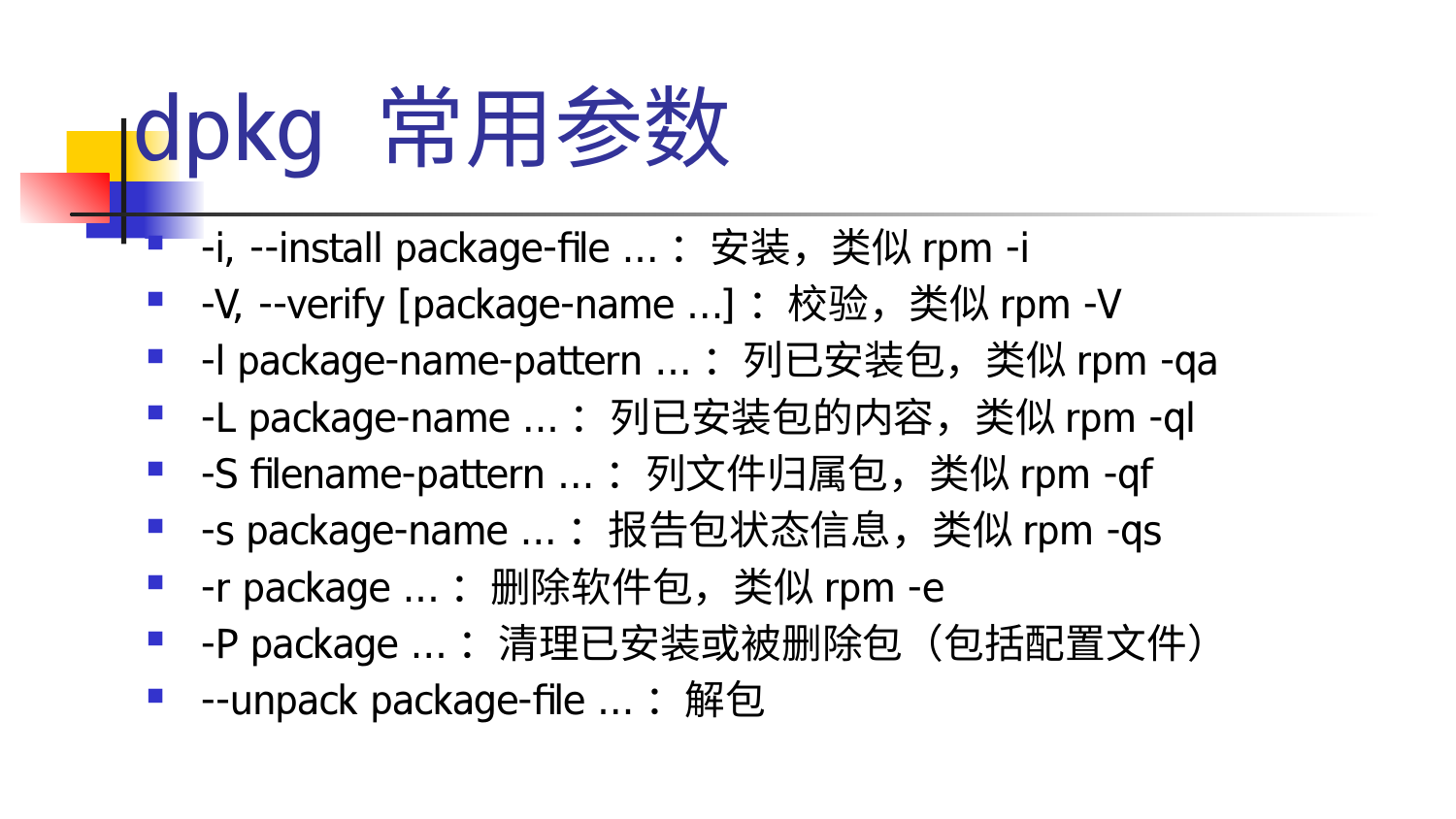

# dpkg 常用参数
-i, --install package-file ...：安装，类似rpm -i
-V, --verify [package-name ...]：校验，类似rpm -V
-l package-name-pattern ...：列已安装包，类似rpm -qa
-L package-name ...：列已安装包的内容，类似rpm -ql
-S filename-pattern ...：列文件归属包，类似rpm -qf
-s package-name ...：报告包状态信息，类似rpm -qs
-r package ...：删除软件包，类似rpm -e
-P package ...：清理已安装或被删除包（包括配置文件）
--unpack package-file ...：解包